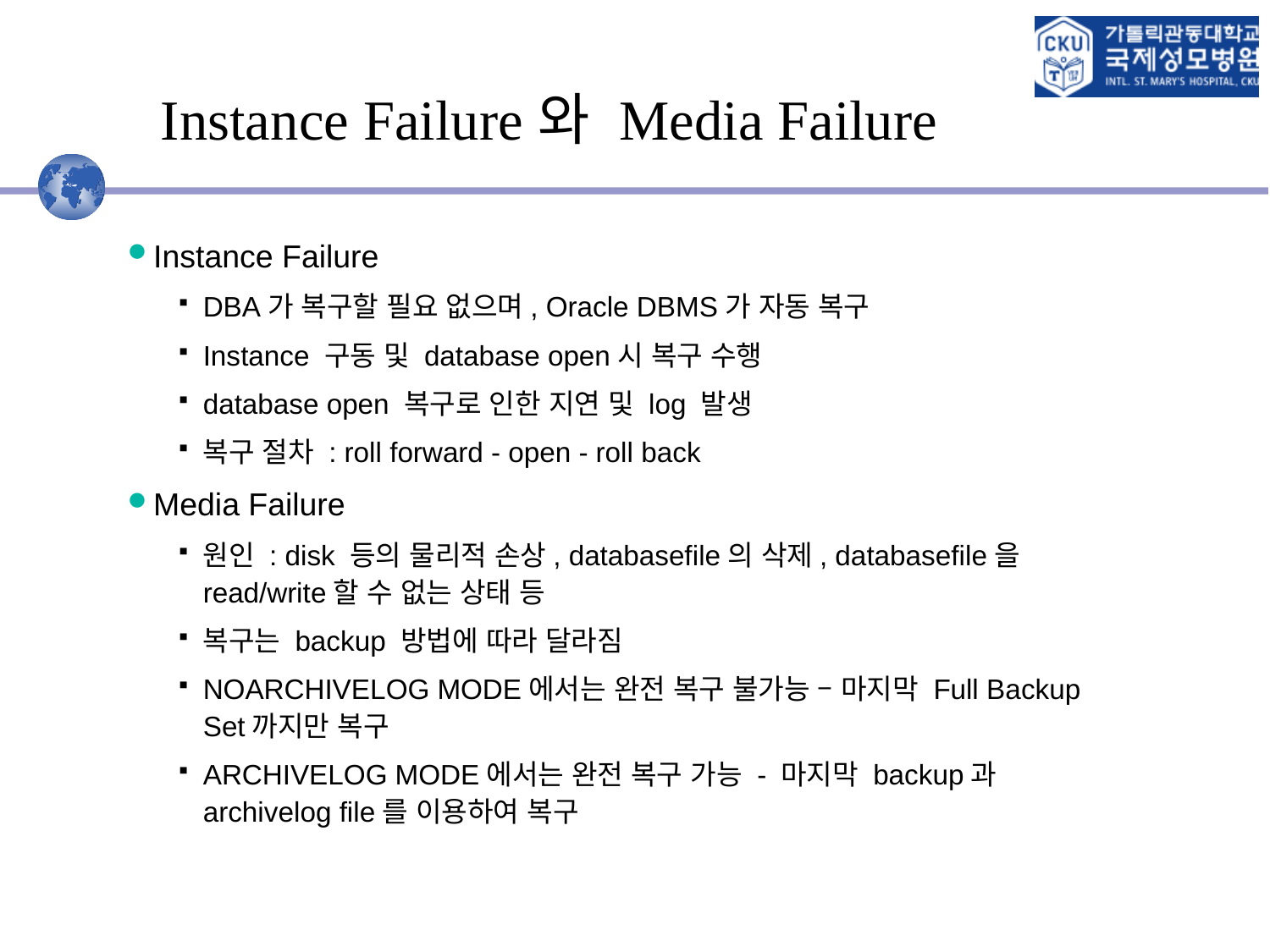

# Instance Failure와 Media Failure
Instance Failure
DBA가 복구할 필요 없으며, Oracle DBMS가 자동 복구
Instance 구동 및 database open시 복구 수행
database open 복구로 인한 지연 및 log 발생
복구 절차 : roll forward - open - roll back
Media Failure
원인 : disk 등의 물리적 손상, databasefile의 삭제, databasefile을 read/write할 수 없는 상태 등
복구는 backup 방법에 따라 달라짐
NOARCHIVELOG MODE에서는 완전 복구 불가능 – 마지막 Full Backup Set까지만 복구
ARCHIVELOG MODE에서는 완전 복구 가능 - 마지막 backup과 archivelog file를 이용하여 복구